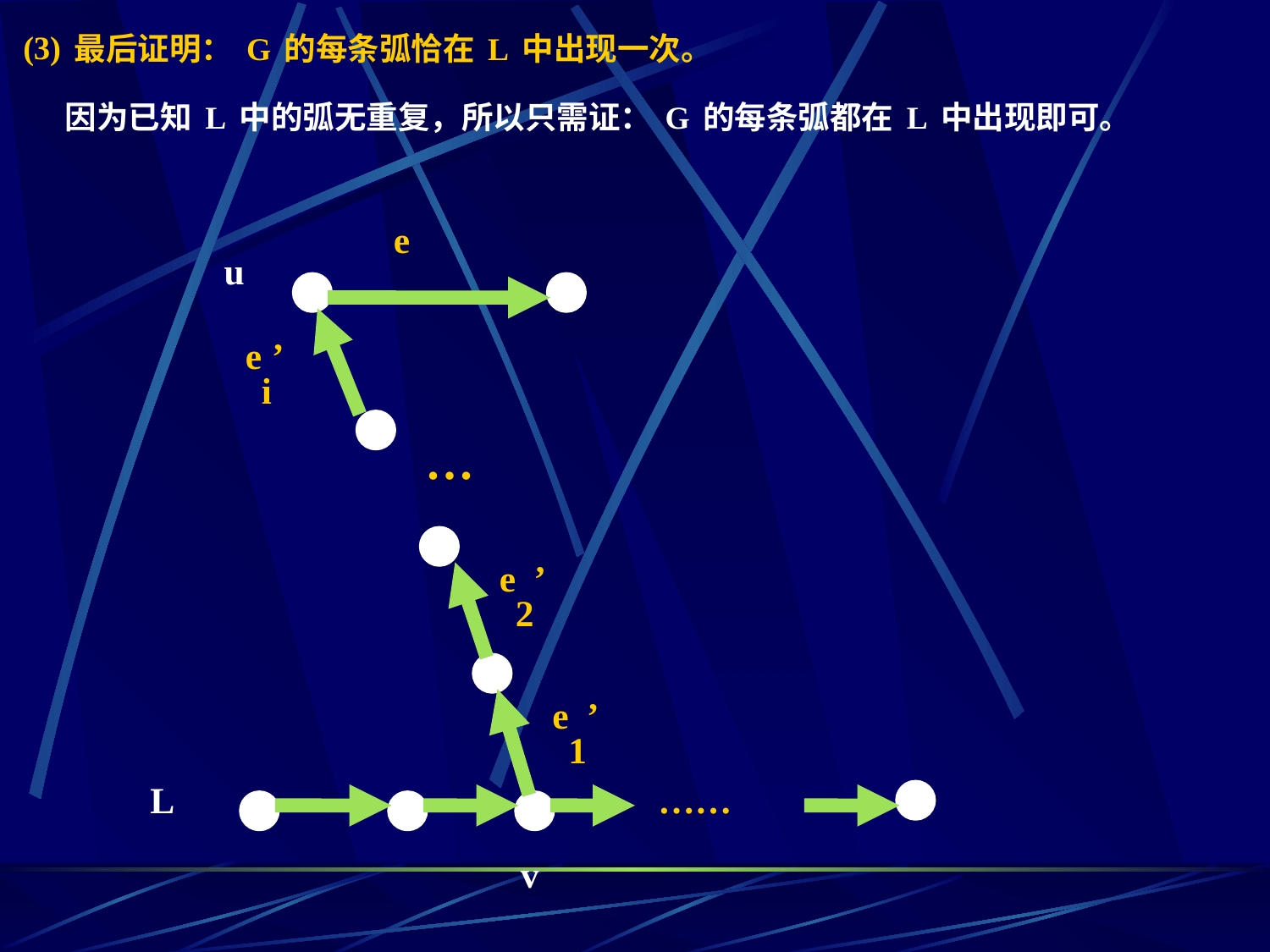

(3)最后证明：G的每条弧恰在L中出现一次。
    因为已知L中的弧无重复，所以只需证：G的每条弧都在L中出现即可。
e

u

ei’

…

e2’

e1’

L
……

v
63